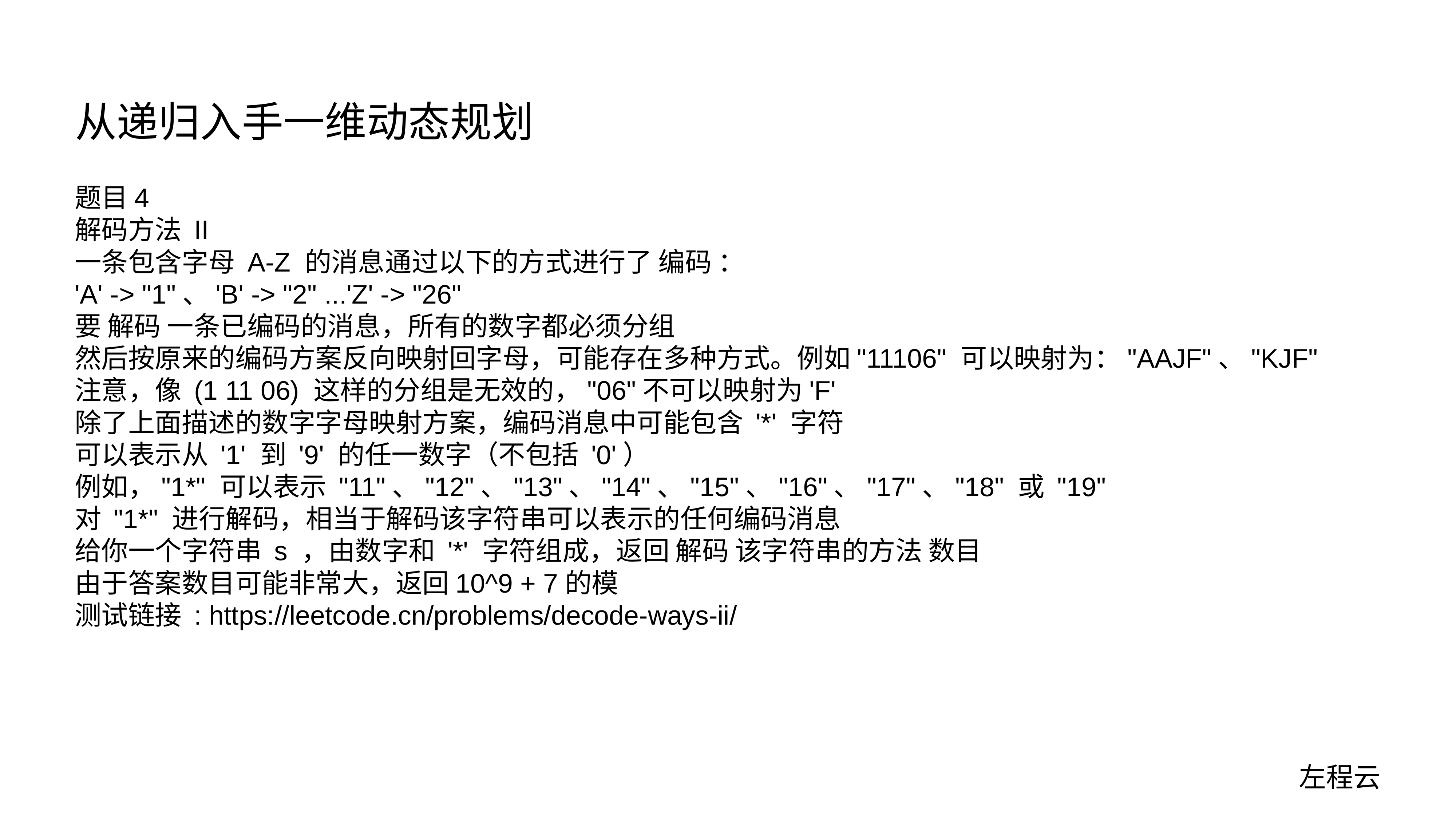

# 从递归入手一维动态规划
题目4
解码方法 II
一条包含字母 A-Z 的消息通过以下的方式进行了 编码 ：
'A' -> "1"、'B' -> "2" ...'Z' -> "26"
要 解码 一条已编码的消息，所有的数字都必须分组
然后按原来的编码方案反向映射回字母，可能存在多种方式。例如"11106" 可以映射为："AAJF"、"KJF"
注意，像 (1 11 06) 这样的分组是无效的，"06"不可以映射为'F'
除了上面描述的数字字母映射方案，编码消息中可能包含 '*' 字符
可以表示从 '1' 到 '9' 的任一数字（不包括 '0'）
例如，"1*" 可以表示 "11"、"12"、"13"、"14"、"15"、"16"、"17"、"18" 或 "19"
对 "1*" 进行解码，相当于解码该字符串可以表示的任何编码消息
给你一个字符串 s ，由数字和 '*' 字符组成，返回 解码 该字符串的方法 数目
由于答案数目可能非常大，返回10^9 + 7的模
测试链接 : https://leetcode.cn/problems/decode-ways-ii/
左程云